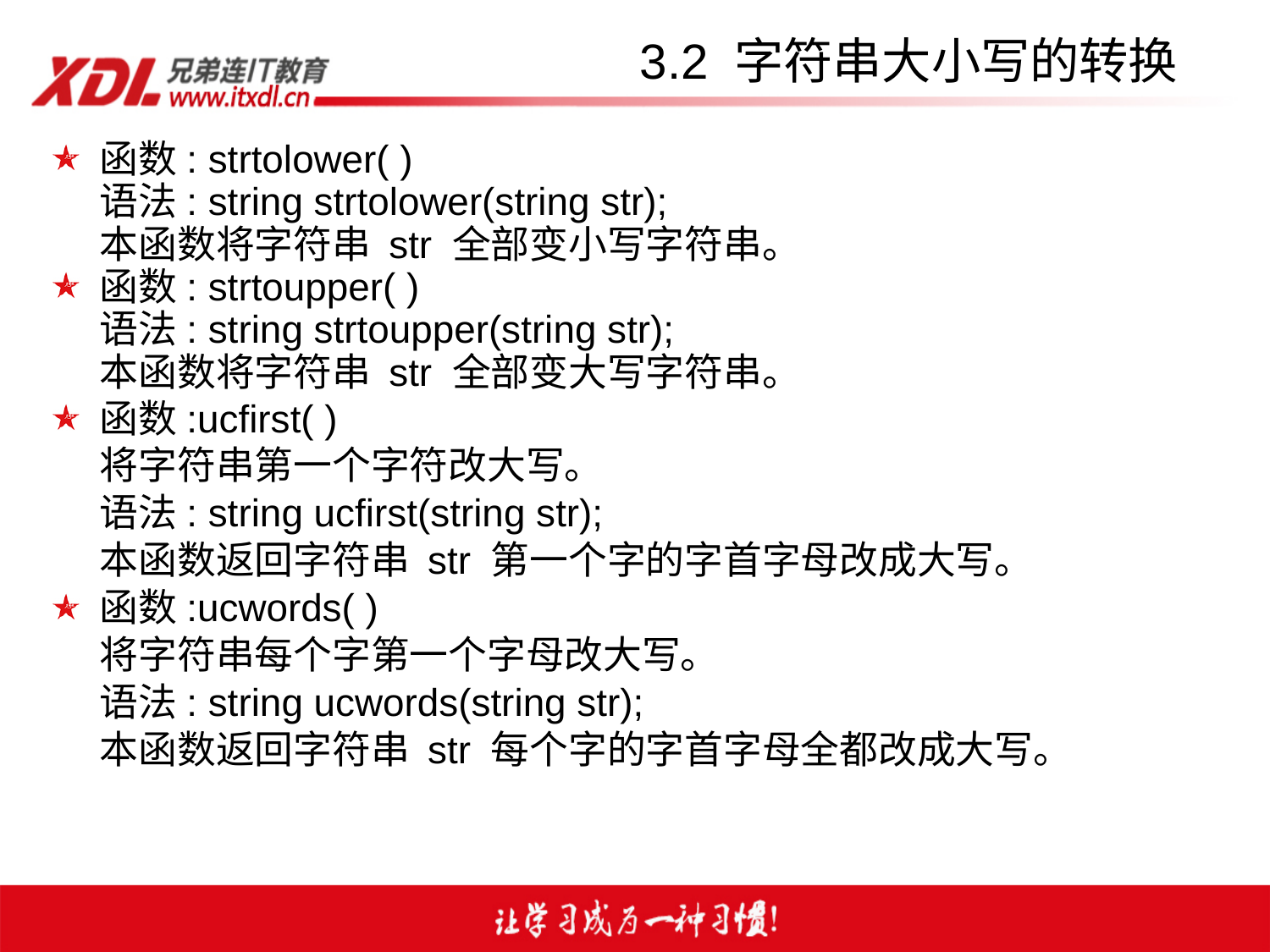

# 3.2 字符串大小写的转换
函数: strtolower( )
	语法: string strtolower(string str);
	本函数将字符串 str 全部变小写字符串。
函数: strtoupper( )
	语法: string strtoupper(string str);
	本函数将字符串 str 全部变大写字符串。
函数:ucfirst( )
	将字符串第一个字符改大写。
	语法: string ucfirst(string str);
	本函数返回字符串 str 第一个字的字首字母改成大写。
函数:ucwords( )
	将字符串每个字第一个字母改大写。
	语法: string ucwords(string str);
	本函数返回字符串 str 每个字的字首字母全都改成大写。